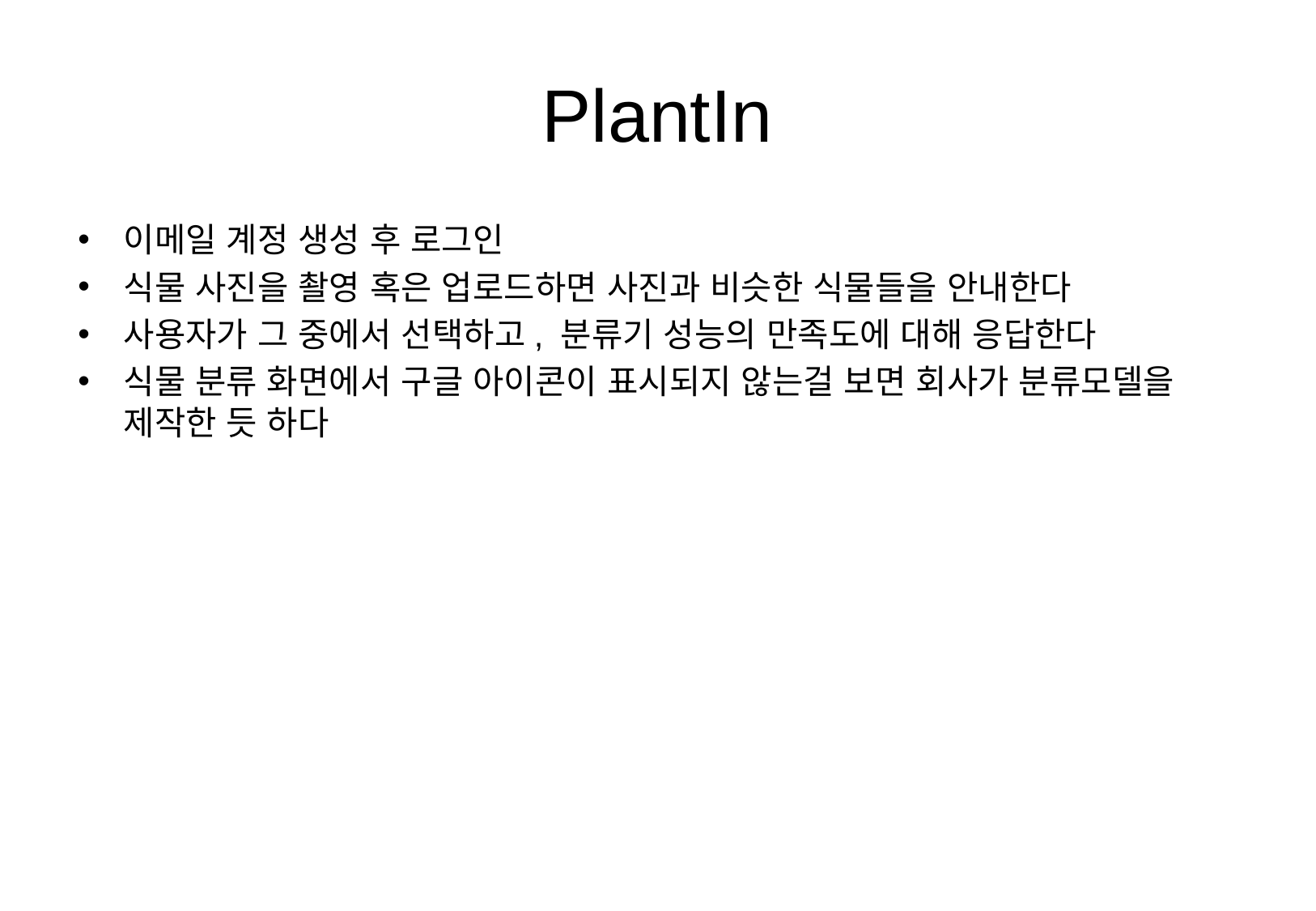

# PlantIn
이메일 계정 생성 후 로그인
식물 사진을 촬영 혹은 업로드하면 사진과 비슷한 식물들을 안내한다
사용자가 그 중에서 선택하고, 분류기 성능의 만족도에 대해 응답한다
식물 분류 화면에서 구글 아이콘이 표시되지 않는걸 보면 회사가 분류모델을 제작한 듯 하다